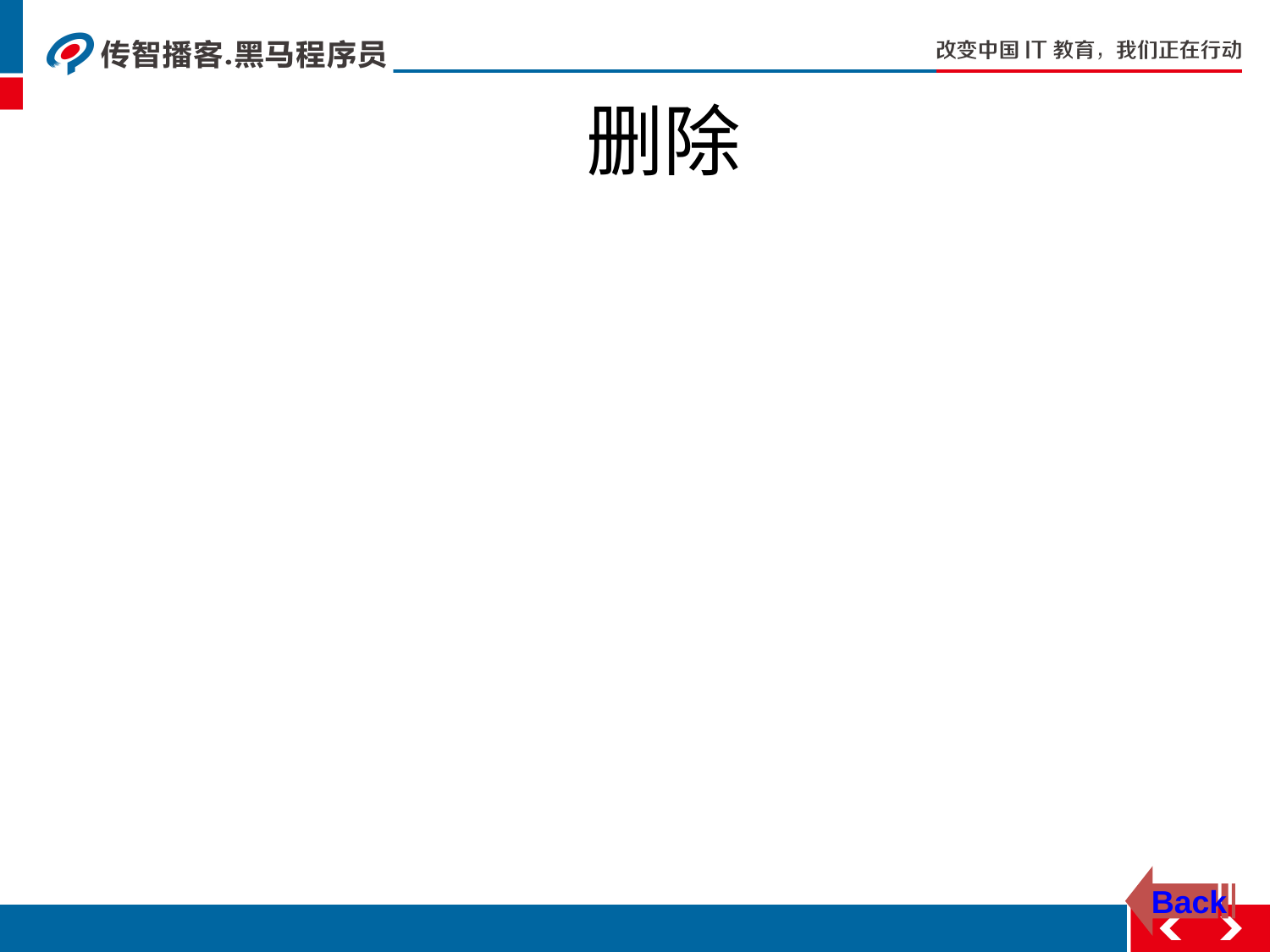

# 删除
“删除”仅是对客户端的文件进行操作，并不改变服务器上的内容，需要执行“提交”操作才会将删除操作上传到服务器
将“删除”操作“提交”到服务器后，仅是从服务器的最新版本中删除了此文件或文件夹，在历史版本中仍可找回此文件或文件夹
Back